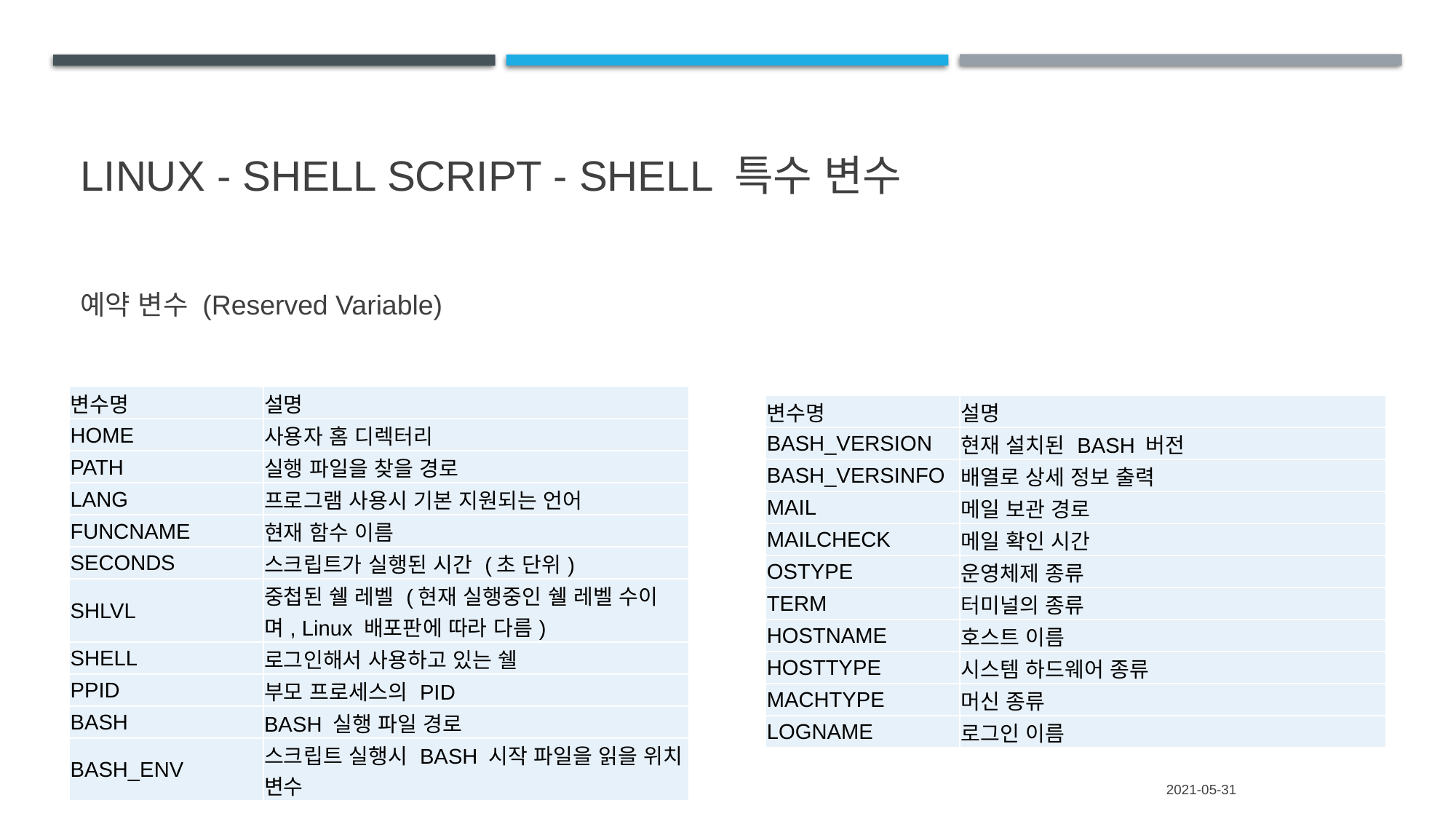

# Linux - shell script - Shell 특수 변수
예약 변수 (Reserved Variable)
| 변수명 | 설명 |
| --- | --- |
| HOME | 사용자 홈 디렉터리 |
| PATH | 실행 파일을 찾을 경로 |
| LANG | 프로그램 사용시 기본 지원되는 언어 |
| FUNCNAME | 현재 함수 이름 |
| SECONDS | 스크립트가 실행된 시간 (초 단위) |
| SHLVL | 중첩된 쉘 레벨 (현재 실행중인 쉘 레벨 수이며, Linux 배포판에 따라 다름) |
| SHELL | 로그인해서 사용하고 있는 쉘 |
| PPID | 부모 프로세스의 PID |
| BASH | BASH 실행 파일 경로 |
| BASH\_ENV | 스크립트 실행시 BASH 시작 파일을 읽을 위치 변수 |
| 변수명 | 설명 |
| --- | --- |
| BASH\_VERSION | 현재 설치된 BASH 버전 |
| BASH\_VERSINFO | 배열로 상세 정보 출력 |
| MAIL | 메일 보관 경로 |
| MAILCHECK | 메일 확인 시간 |
| OSTYPE | 운영체제 종류 |
| TERM | 터미널의 종류 |
| HOSTNAME | 호스트 이름 |
| HOSTTYPE | 시스템 하드웨어 종류 |
| MACHTYPE | 머신 종류 |
| LOGNAME | 로그인 이름 |
2021-05-31